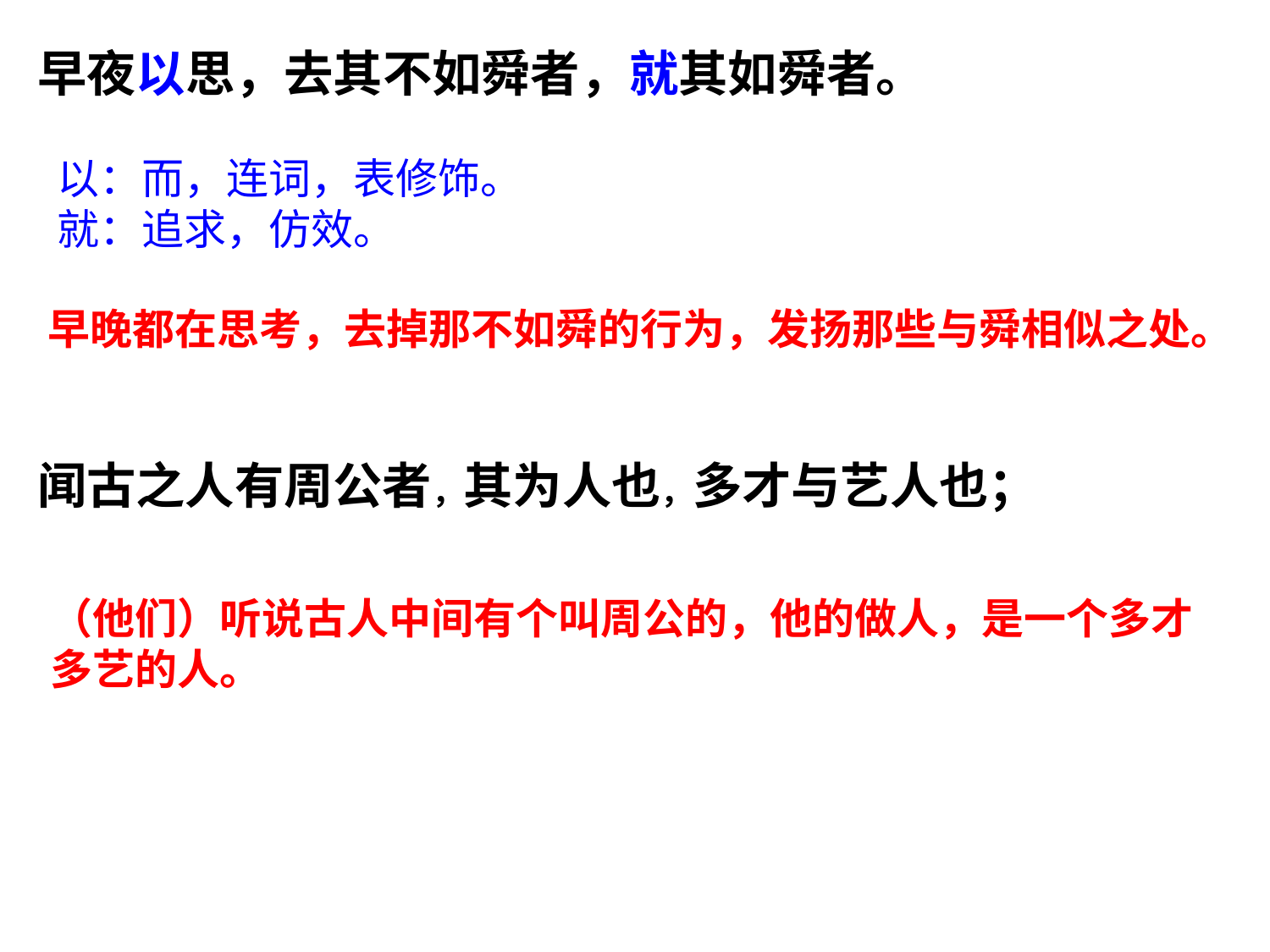

早夜以思，去其不如舜者，就其如舜者。

以：而，连词，表修饰。
就：追求，仿效。
早晚都在思考，去掉那不如舜的行为，发扬那些与舜相似之处。
闻古之人有周公者，其为人也，多才与艺人也；
（他们）听说古人中间有个叫周公的，他的做人，是一个多才多艺的人。